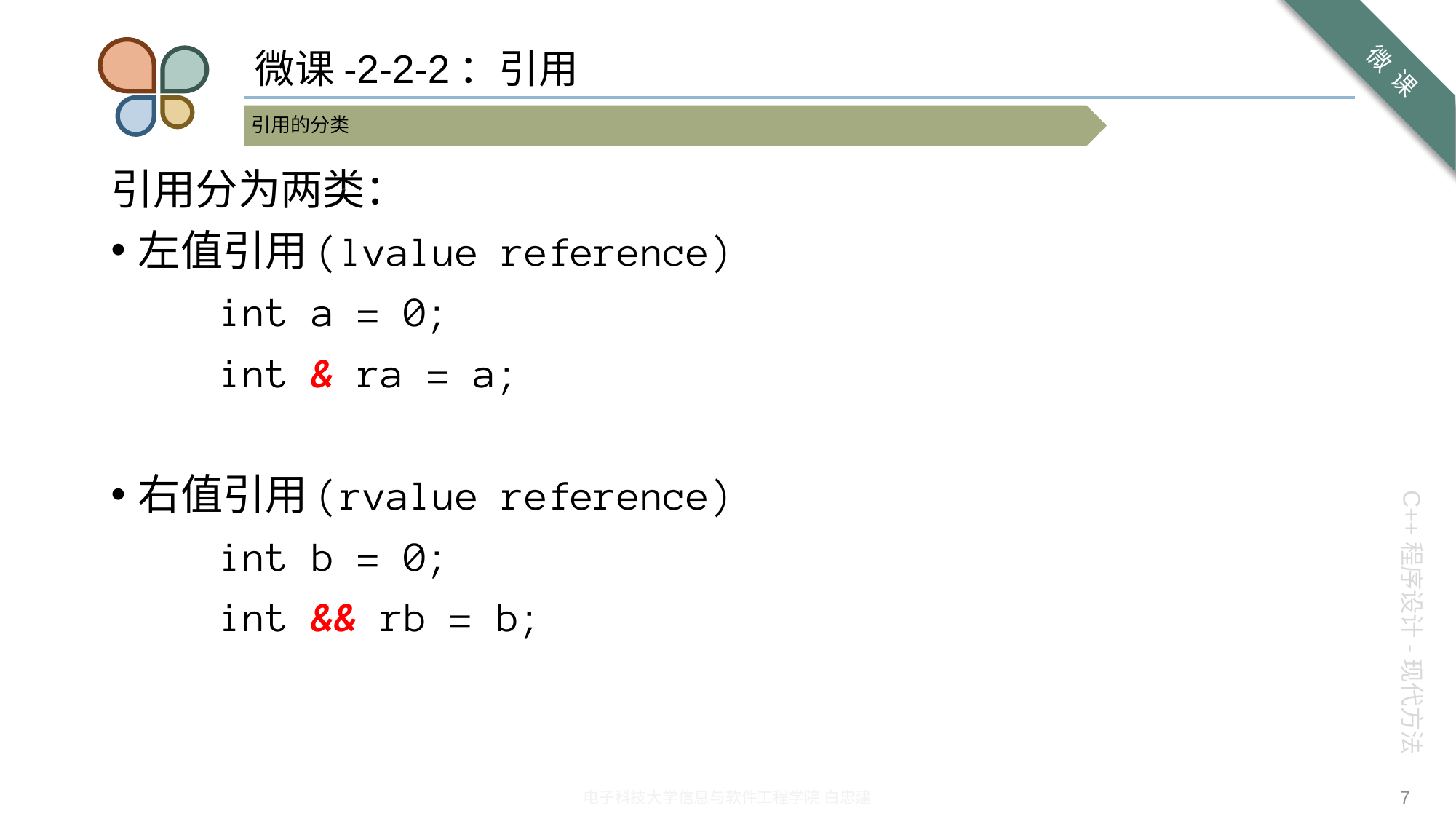

# 微课-2-2-2：引用
引用的分类
引用分为两类：
左值引用(lvalue reference)
	int a = 0;
	int & ra = a;

右值引用(rvalue reference)
	int b = 0;
	int && rb = b;
7